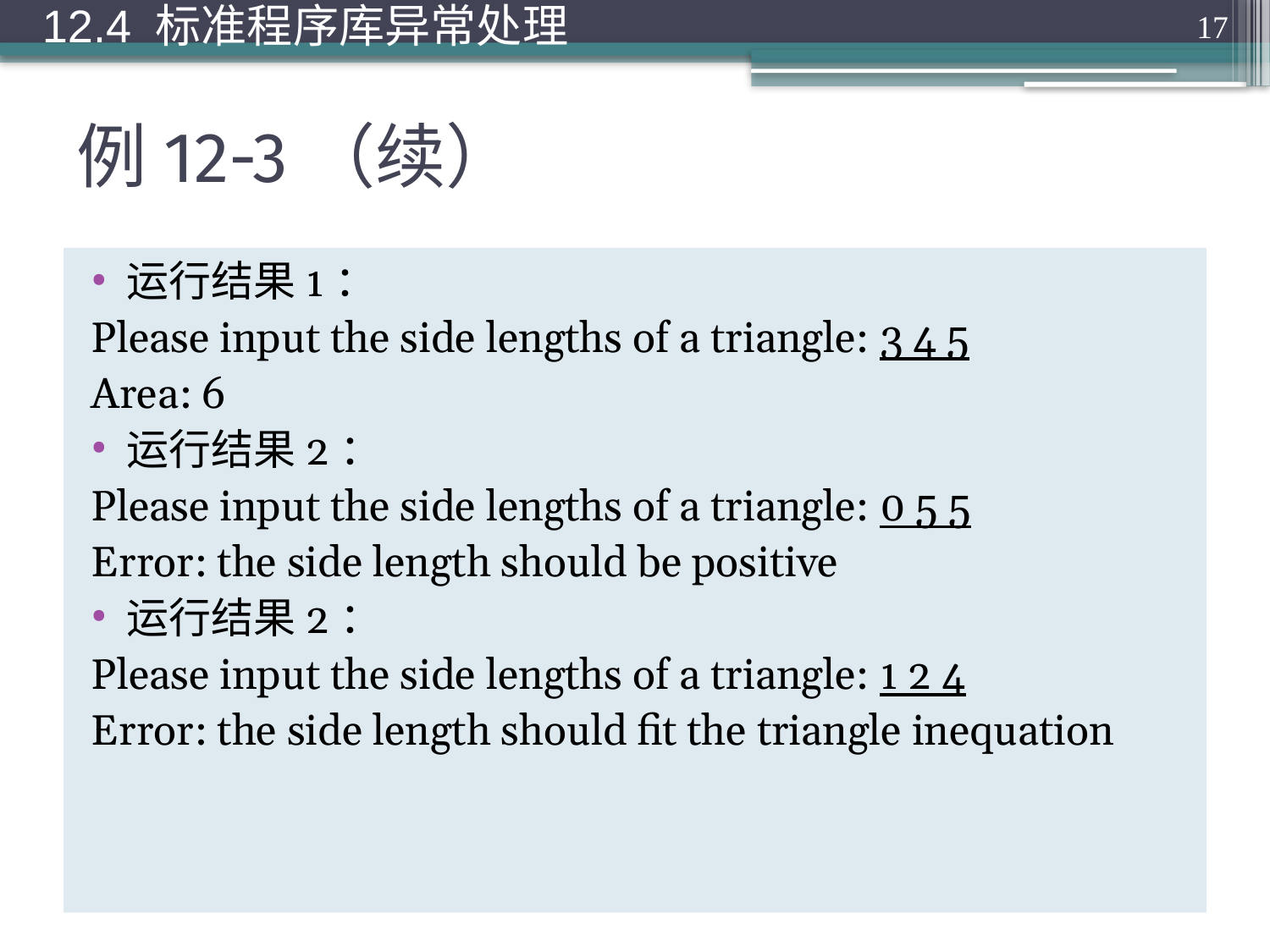

12.4 标准程序库异常处理
17
# 例12-3（续）
运行结果1：
Please input the side lengths of a triangle: 3 4 5
Area: 6
运行结果2：
Please input the side lengths of a triangle: 0 5 5
Error: the side length should be positive
运行结果2：
Please input the side lengths of a triangle: 1 2 4
Error: the side length should fit the triangle inequation